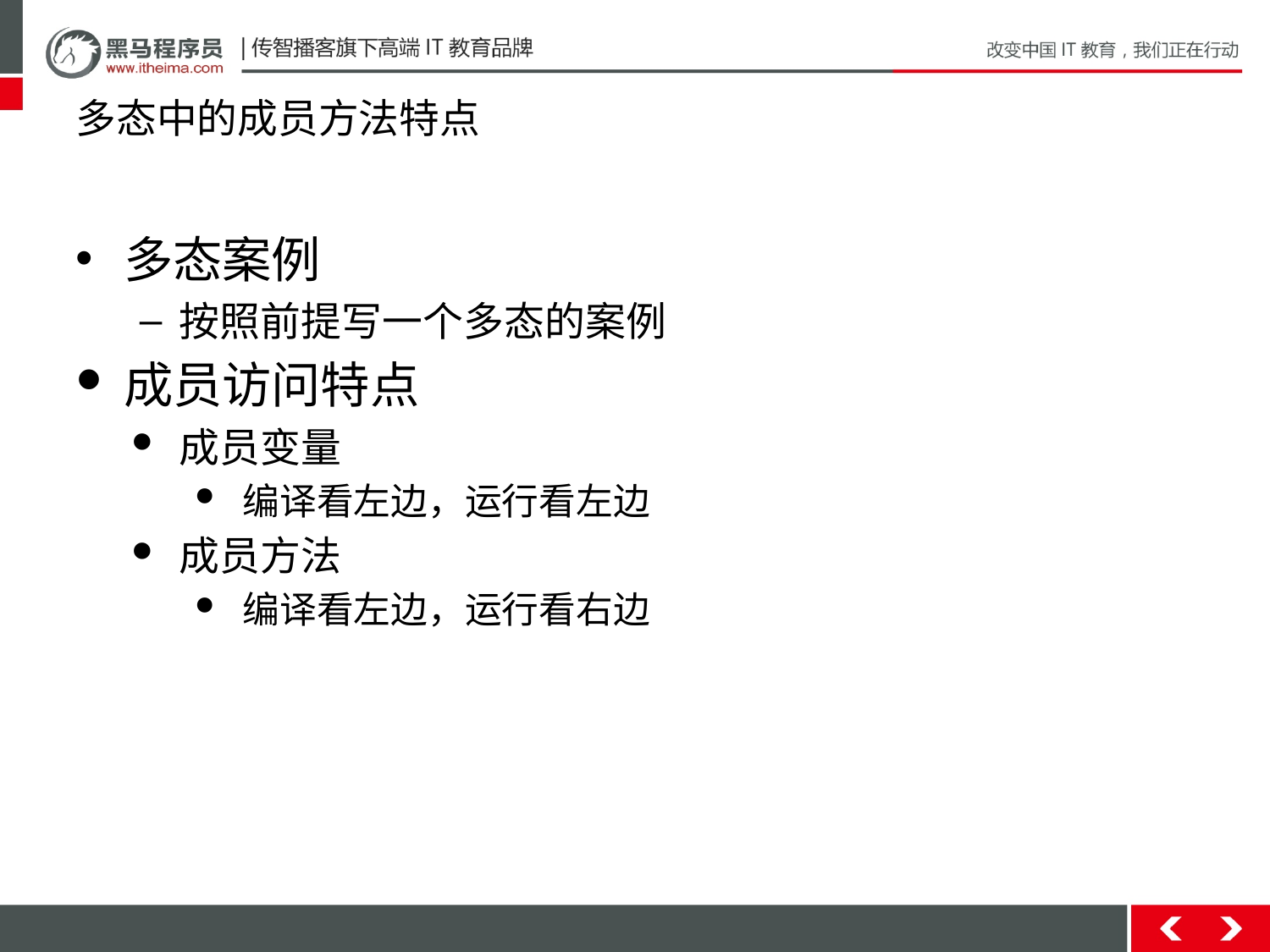

# 多态中的成员方法特点
多态案例
按照前提写一个多态的案例
成员访问特点
成员变量
编译看左边，运行看左边
成员方法
编译看左边，运行看右边